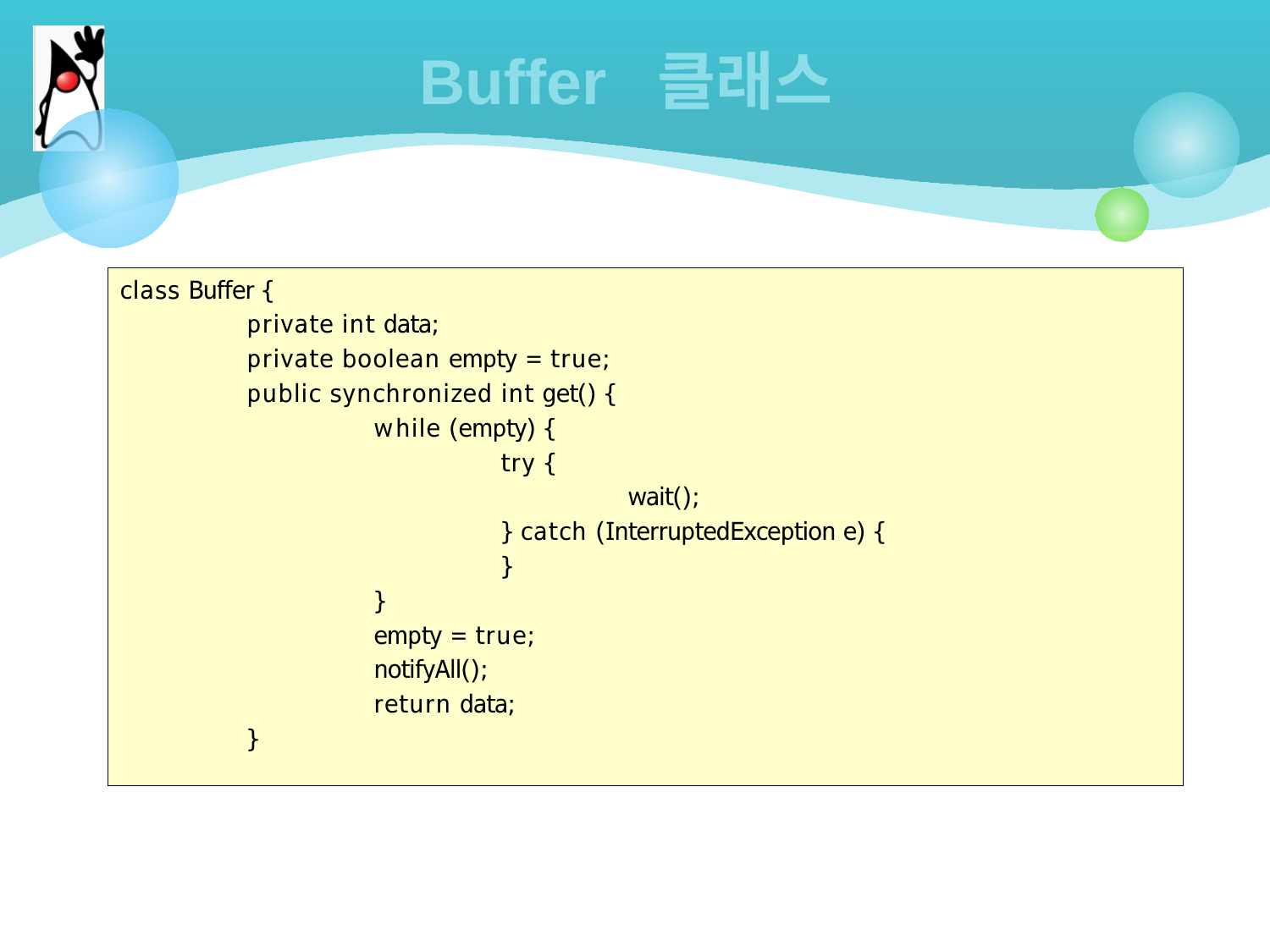

# Buffer  클래스
class Buffer {
	private int data;
	private boolean empty = true;
	public synchronized int get() {
		while (empty) {
			try {
				wait();
			} catch (InterruptedException e) {
			}
		}
		empty = true;
		notifyAll();
		return data;
	}